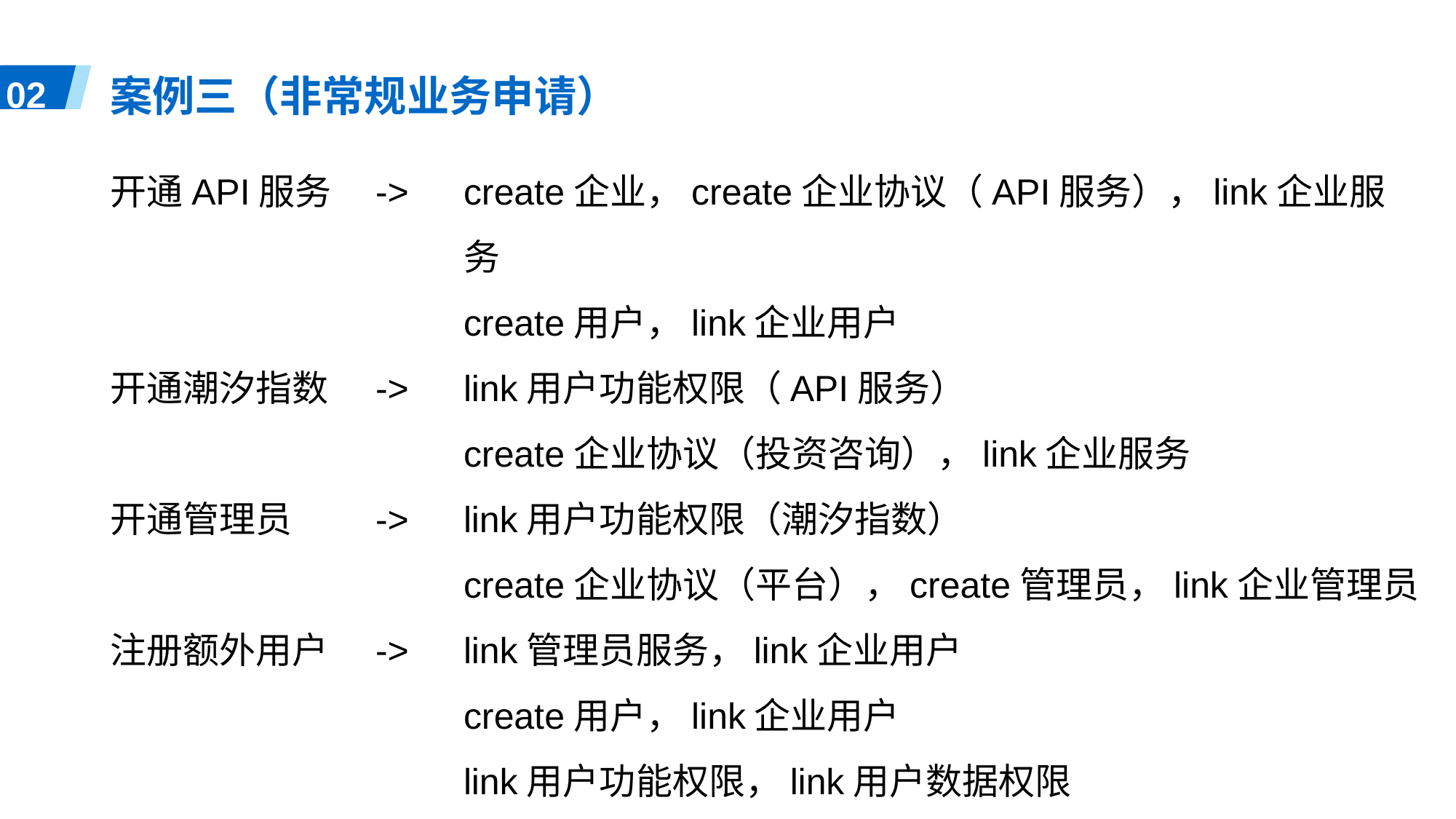

案例三（非常规业务申请）
02

开通API服务

开通潮汐指数

开通管理员

注册额外用户

->

->

->

->
create企业，create企业协议（API服务），link企业服务
create用户，link企业用户
link用户功能权限（API服务）
create企业协议（投资咨询），link企业服务
link用户功能权限（潮汐指数）
create企业协议（平台），create管理员，link企业管理员
link管理员服务，link企业用户
create用户，link企业用户
link用户功能权限，link用户数据权限